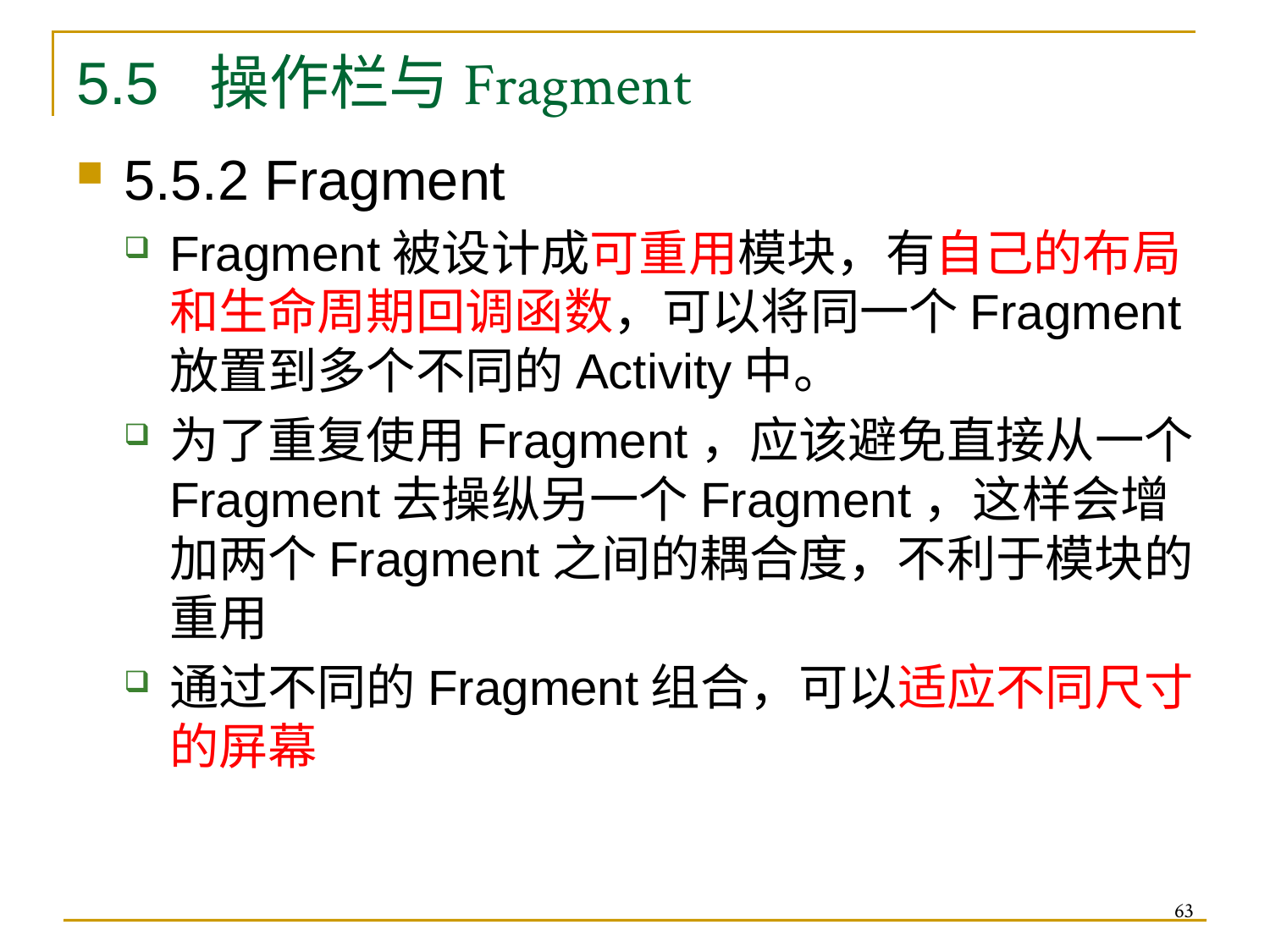

# 5.5 操作栏与Fragment
5.5.2 Fragment
Fragment被设计成可重用模块，有自己的布局和生命周期回调函数，可以将同一个Fragment放置到多个不同的Activity中。
为了重复使用Fragment，应该避免直接从一个Fragment去操纵另一个Fragment，这样会增加两个Fragment之间的耦合度，不利于模块的重用
通过不同的Fragment组合，可以适应不同尺寸的屏幕
63